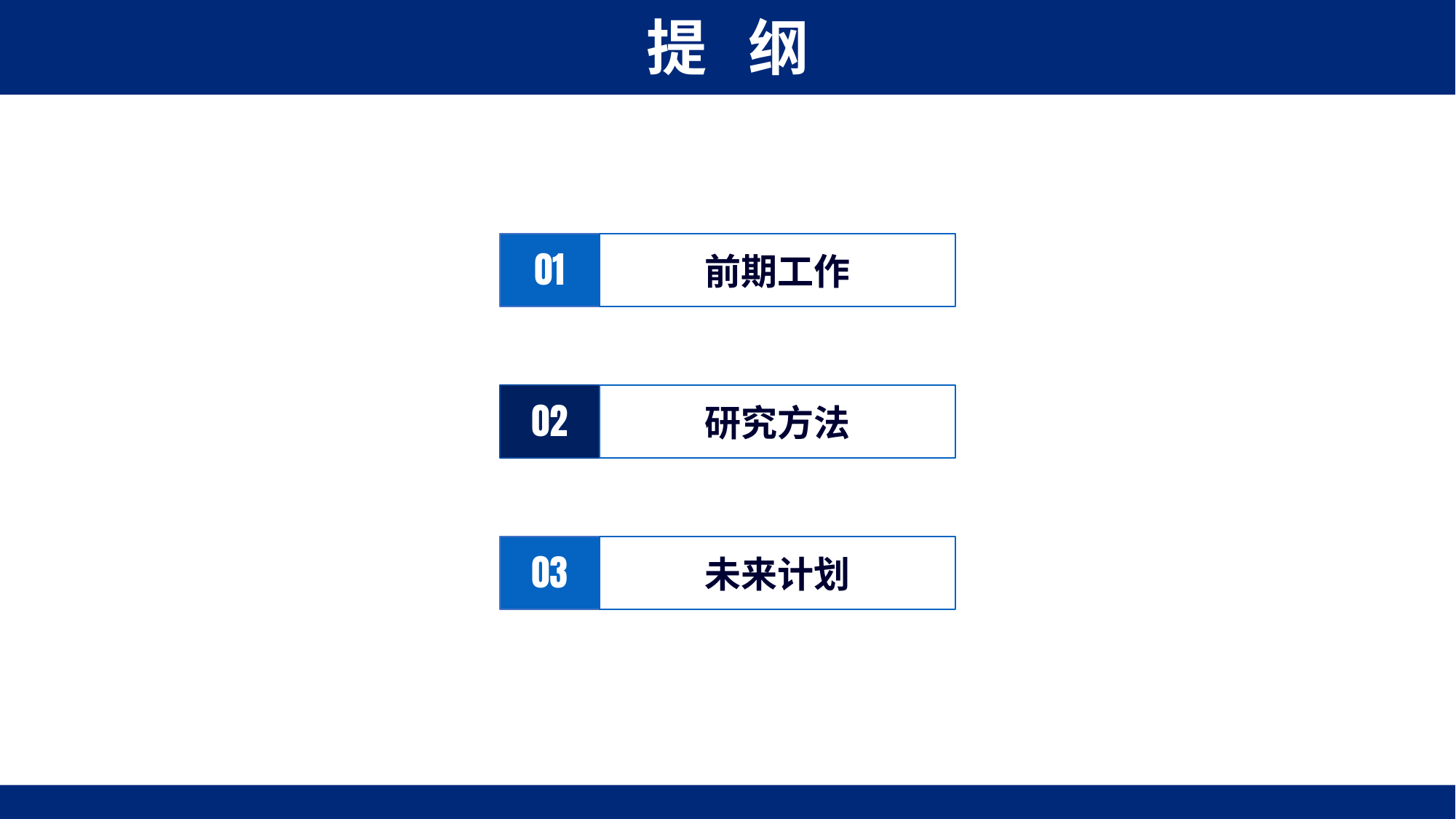

提   纲
01
前期工作
02
研究方法
03
未来计划